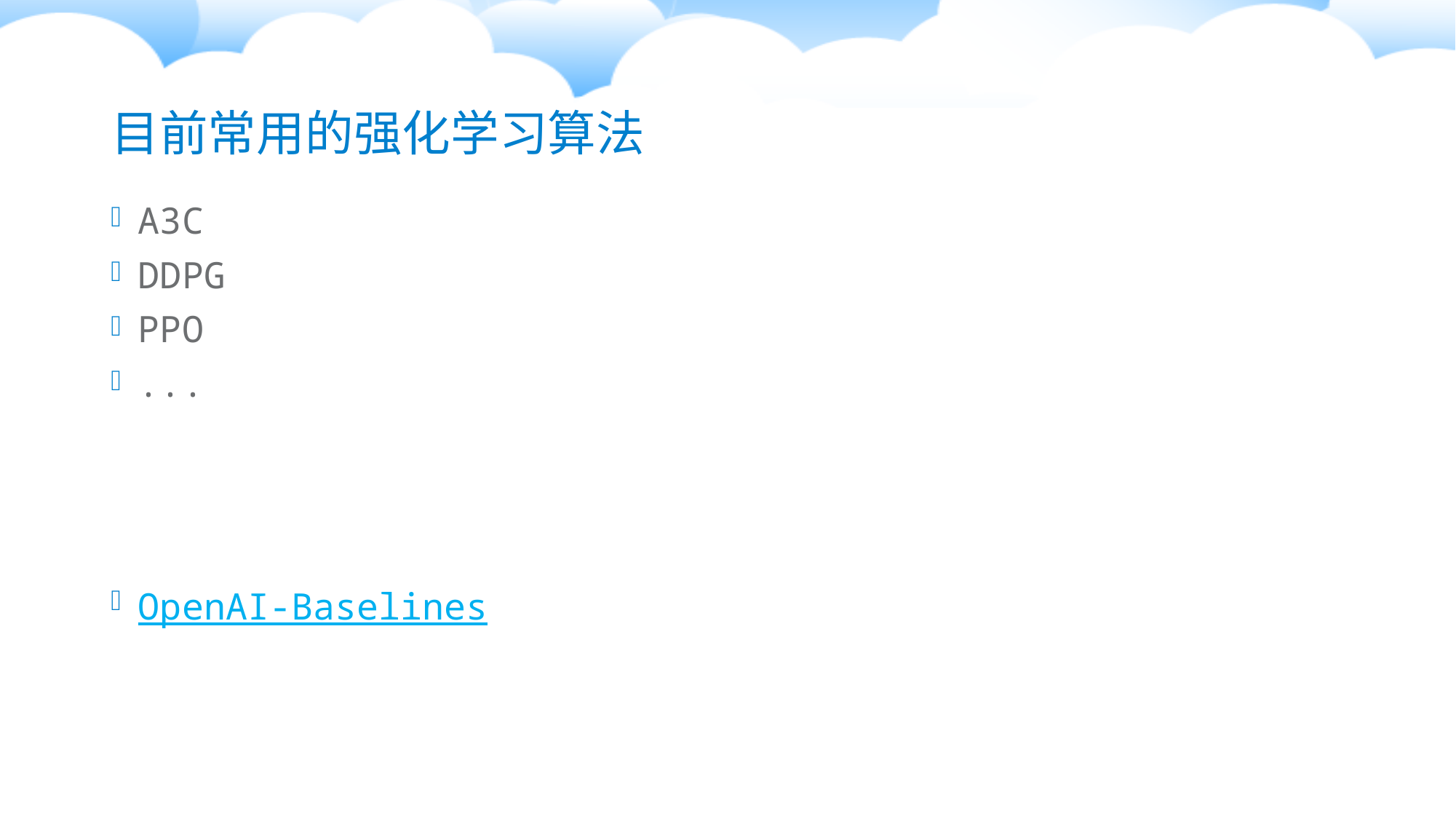

# 目前常用的强化学习算法
A3C
DDPG
PPO
...

OpenAI-Baselines